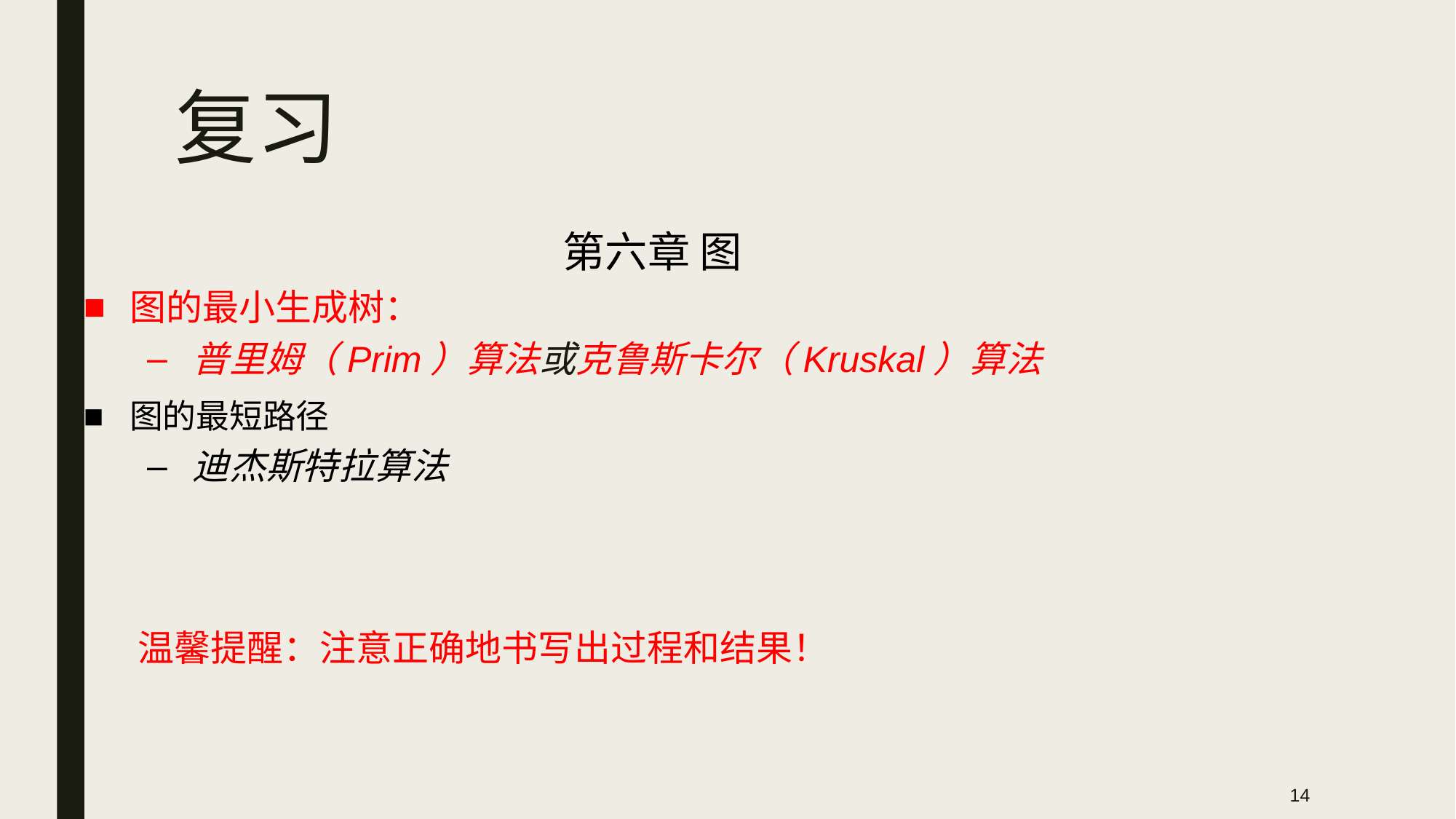

# 复习
第六章 图
图的最小生成树：
普里姆（Prim）算法或克鲁斯卡尔（Kruskal）算法
图的最短路径
迪杰斯特拉算法
温馨提醒：注意正确地书写出过程和结果！
14